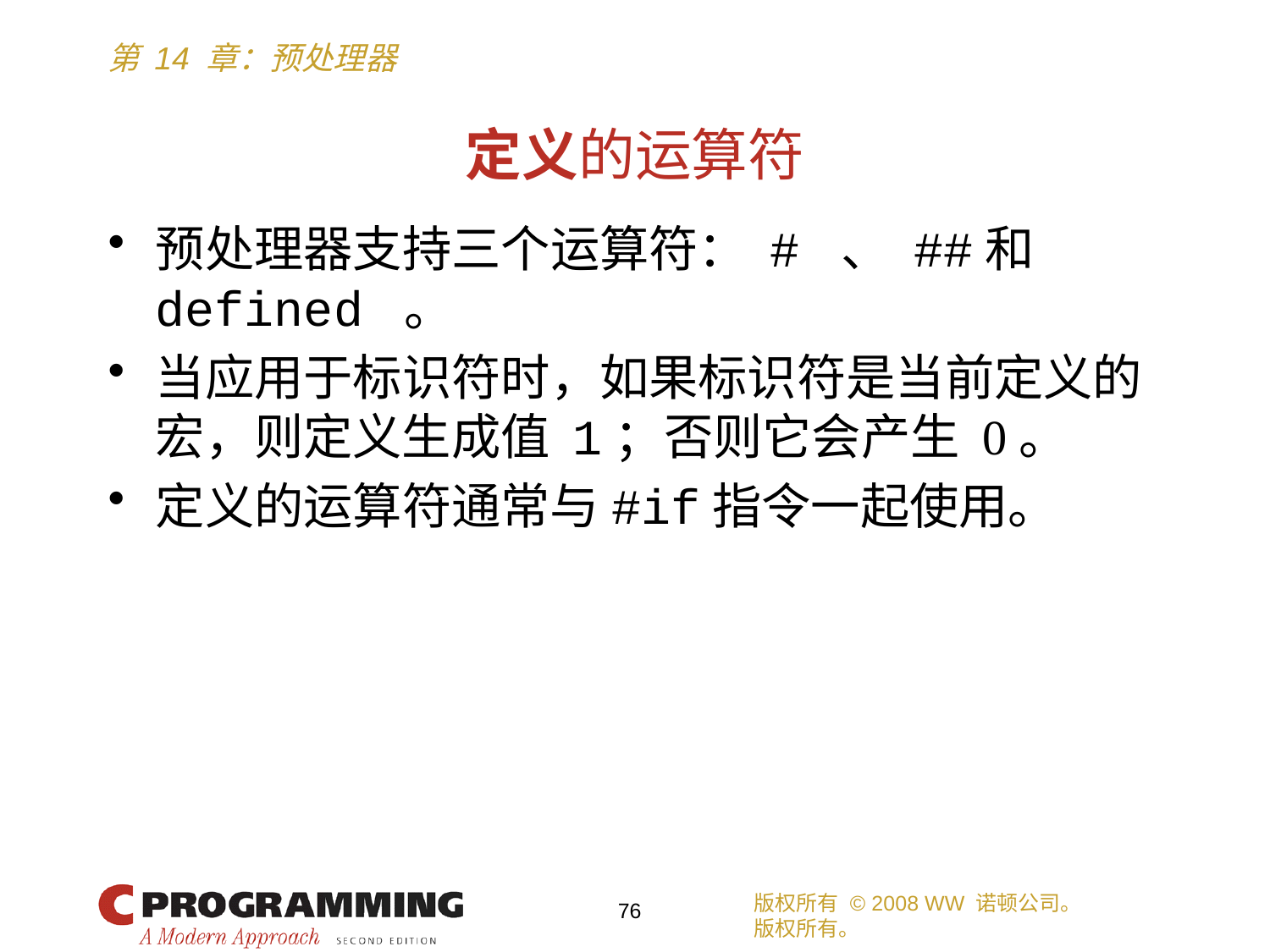

# 定义的运算符
预处理器支持三个运算符： # 、 ##和defined 。
当应用于标识符时，如果标识符是当前定义的宏，则定义生成值 1；否则它会产生 0。
定义的运算符通常与#if指令一起使用。
版权所有 © 2008 WW 诺顿公司。
版权所有。
76